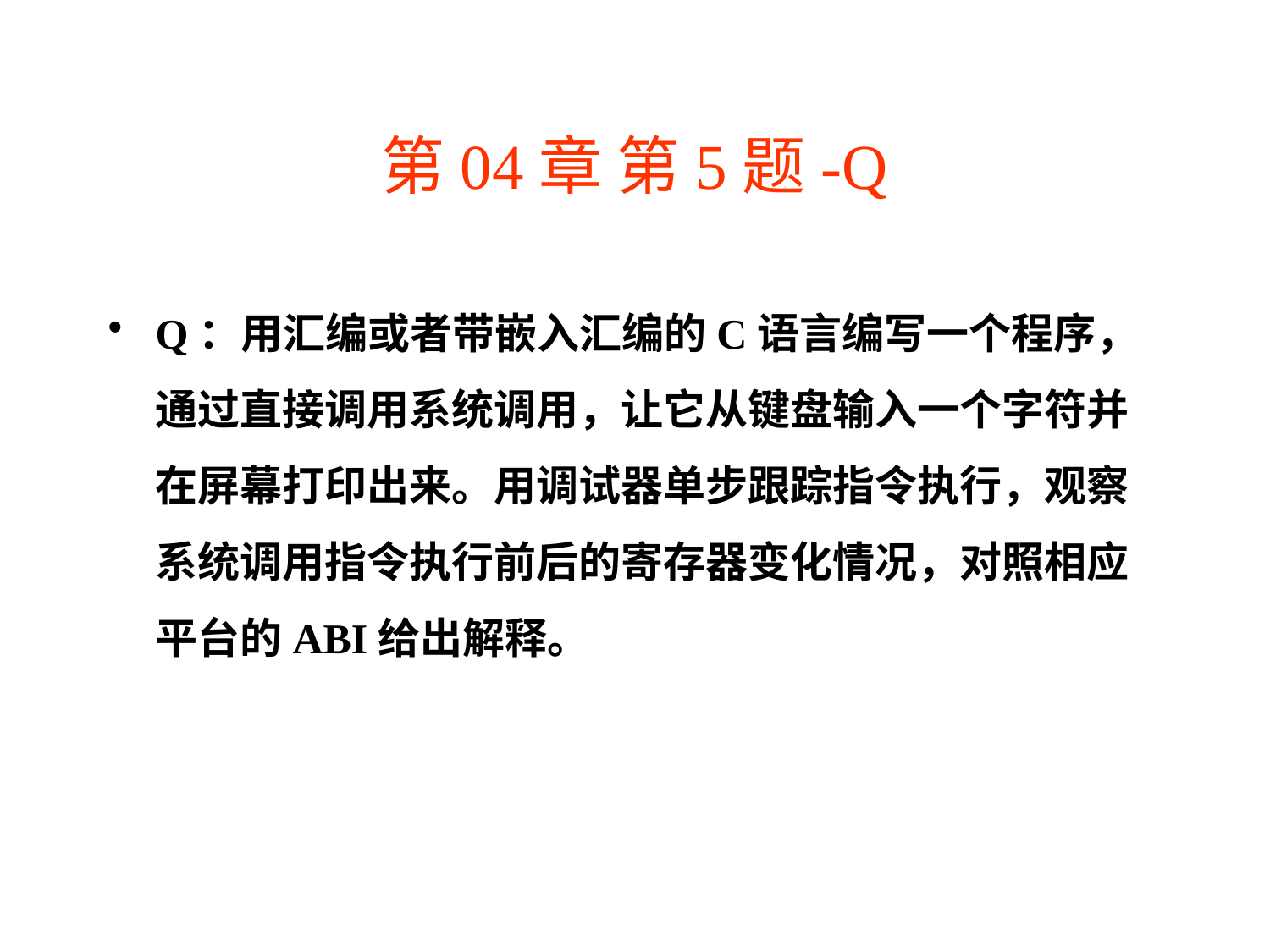

# 第04章 第5题-Q
Q：用汇编或者带嵌入汇编的C语言编写一个程序，通过直接调用系统调用，让它从键盘输入一个字符并在屏幕打印出来。用调试器单步跟踪指令执行，观察系统调用指令执行前后的寄存器变化情况，对照相应平台的ABI给出解释。